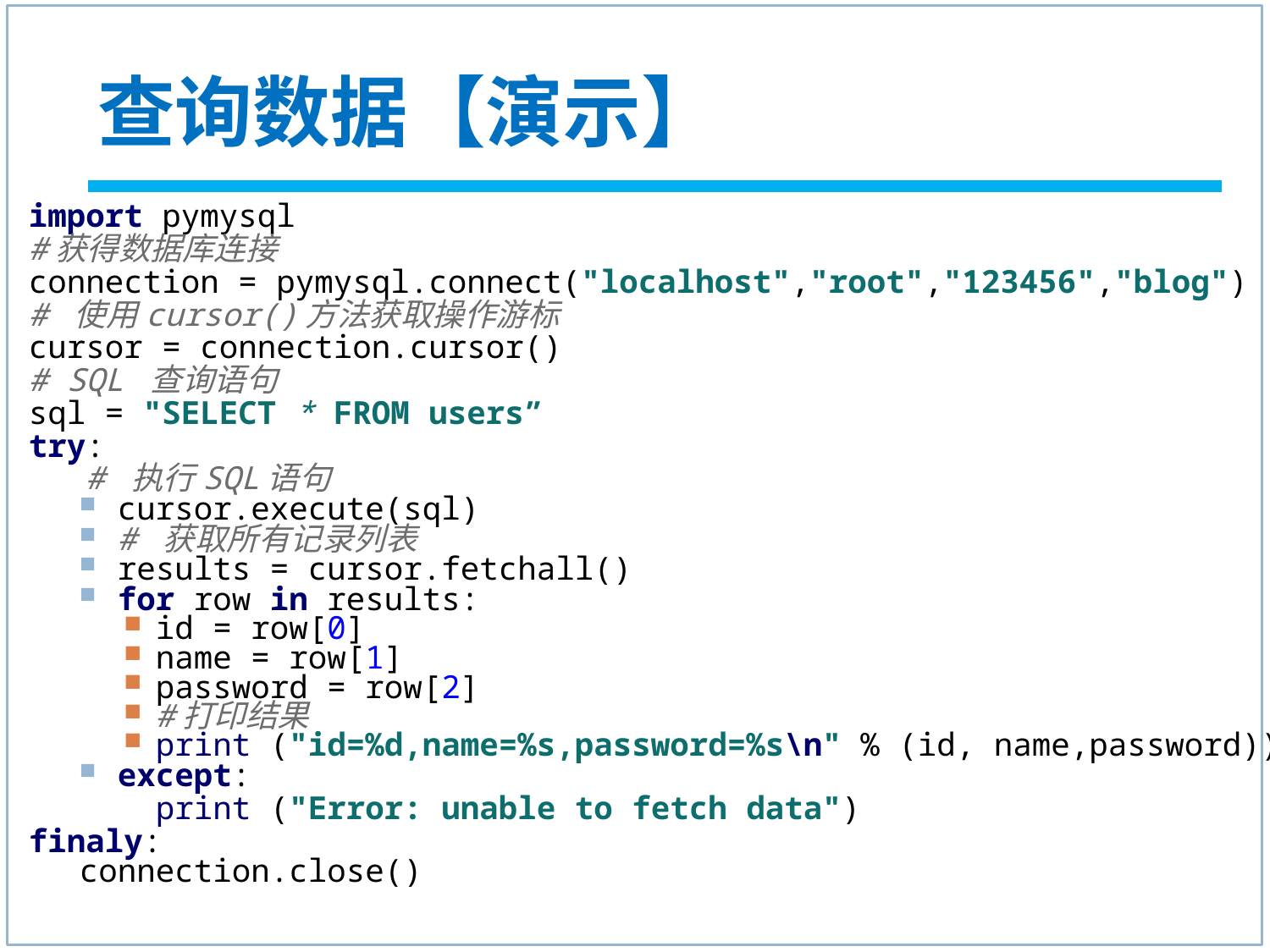

# 查询数据【演示】
import pymysql
#获得数据库连接
connection = pymysql.connect("localhost","root","123456","blog")
# 使用cursor()方法获取操作游标
cursor = connection.cursor()
# SQL 查询语句
sql = "SELECT * FROM users”
try:
   # 执行SQL语句
cursor.execute(sql)
# 获取所有记录列表
results = cursor.fetchall()
for row in results:
id = row[0]
name = row[1]
password = row[2]
#打印结果
print ("id=%d,name=%s,password=%s\n" % (id, name,password))
except:
    	print ("Error: unable to fetch data")
finaly:
connection.close()